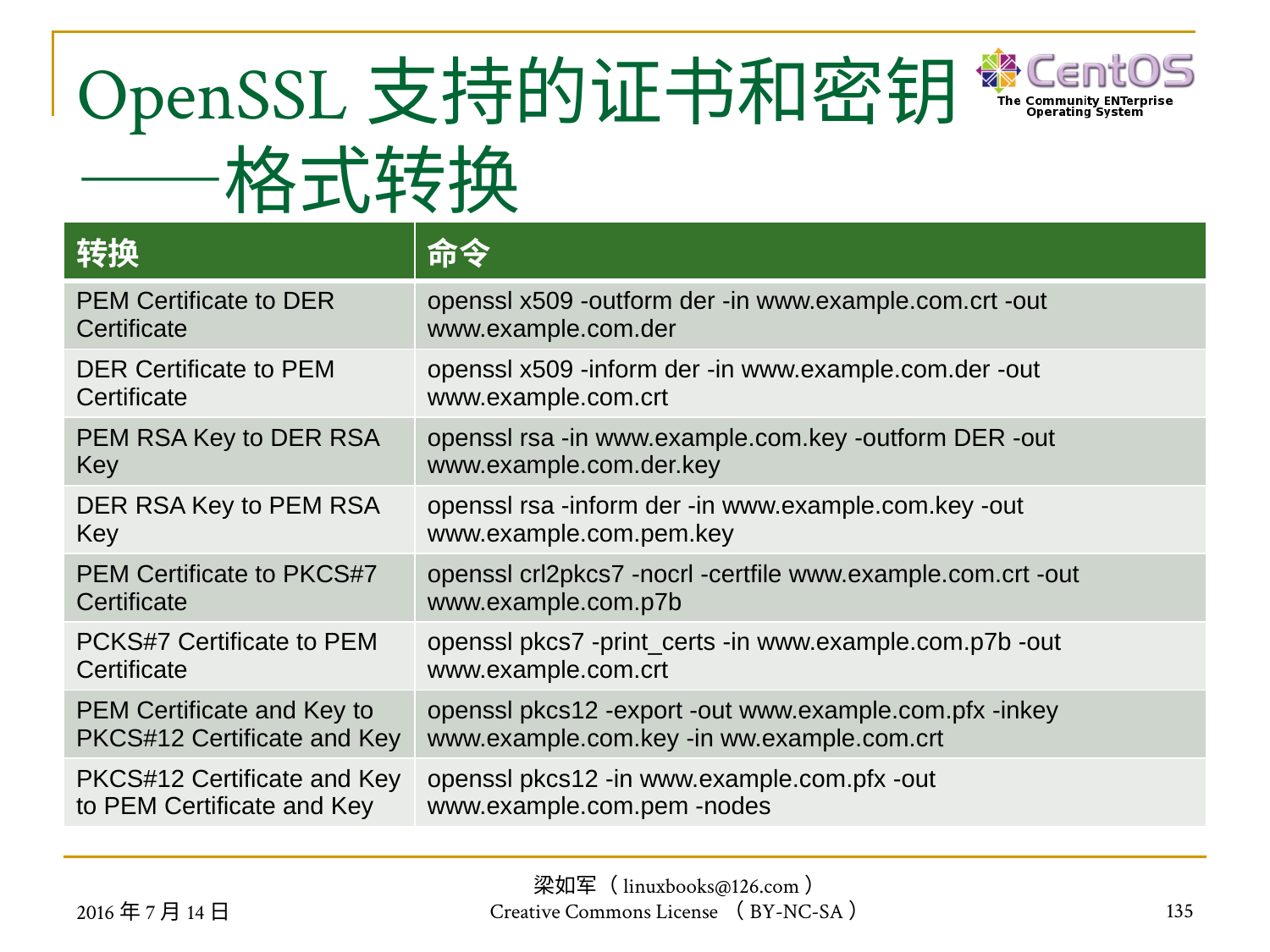

# OpenSSL支持的证书和密钥 ——格式转换
| 转换 | 命令 |
| --- | --- |
| PEM Certificate to DER Certificate | openssl x509 -outform der -in www.example.com.crt -out www.example.com.der |
| DER Certificate to PEM Certificate | openssl x509 -inform der -in www.example.com.der -out www.example.com.crt |
| PEM RSA Key to DER RSA Key | openssl rsa -in www.example.com.key -outform DER -out www.example.com.der.key |
| DER RSA Key to PEM RSA Key | openssl rsa -inform der -in www.example.com.key -out www.example.com.pem.key |
| PEM Certificate to PKCS#7 Certificate | openssl crl2pkcs7 -nocrl -certfile www.example.com.crt -out www.example.com.p7b |
| PCKS#7 Certificate to PEM Certificate | openssl pkcs7 -print\_certs -in www.example.com.p7b -out www.example.com.crt |
| PEM Certificate and Key to PKCS#12 Certificate and Key | openssl pkcs12 -export -out www.example.com.pfx -inkey www.example.com.key -in ww.example.com.crt |
| PKCS#12 Certificate and Key to PEM Certificate and Key | openssl pkcs12 -in www.example.com.pfx -out www.example.com.pem -nodes |
梁如军（linuxbooks@126.com）
Creative Commons License（BY-NC-SA）
2016年7月14日
135